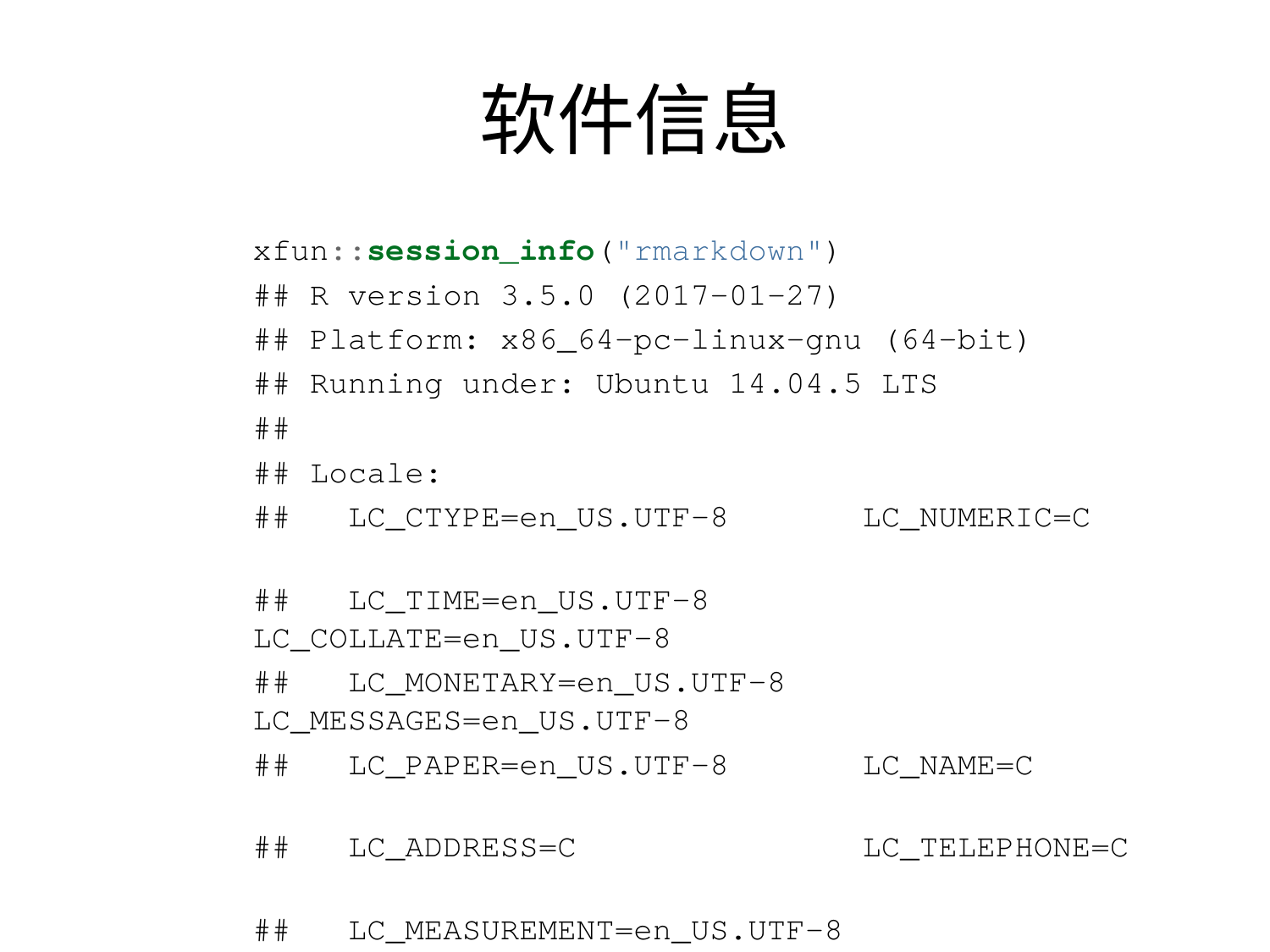

# 软件信息
xfun::session_info("rmarkdown")
## R version 3.5.0 (2017-01-27)
## Platform: x86_64-pc-linux-gnu (64-bit)
## Running under: Ubuntu 14.04.5 LTS
##
## Locale:
##   LC_CTYPE=en_US.UTF-8       LC_NUMERIC=C
##   LC_TIME=en_US.UTF-8        LC_COLLATE=en_US.UTF-8
##   LC_MONETARY=en_US.UTF-8    LC_MESSAGES=en_US.UTF-8
##   LC_PAPER=en_US.UTF-8       LC_NAME=C
##   LC_ADDRESS=C               LC_TELEPHONE=C
##   LC_MEASUREMENT=en_US.UTF-8 LC_IDENTIFICATION=C
##
## Package version:
##   base64enc_0.1.3 digest_0.6.18   evaluate_0.13   glue_1.3.1
##   graphics_3.5.0  grDevices_3.5.0 highr_0.8       htmltools_0.3.6
##   jsonlite_1.6    knitr_1.22      magrittr_1.5    markdown_0.9
##   methods_3.5.0   mime_0.6        Rcpp_1.0.1      rmarkdown_1.12
##   stats_3.5.0     stringi_1.4.3   stringr_1.4.0   tinytex_0.13
##   tools_3.5.0     utils_3.5.0     xfun_0.7        yaml_2.2.0
##
## Pandoc version: 2.1.3